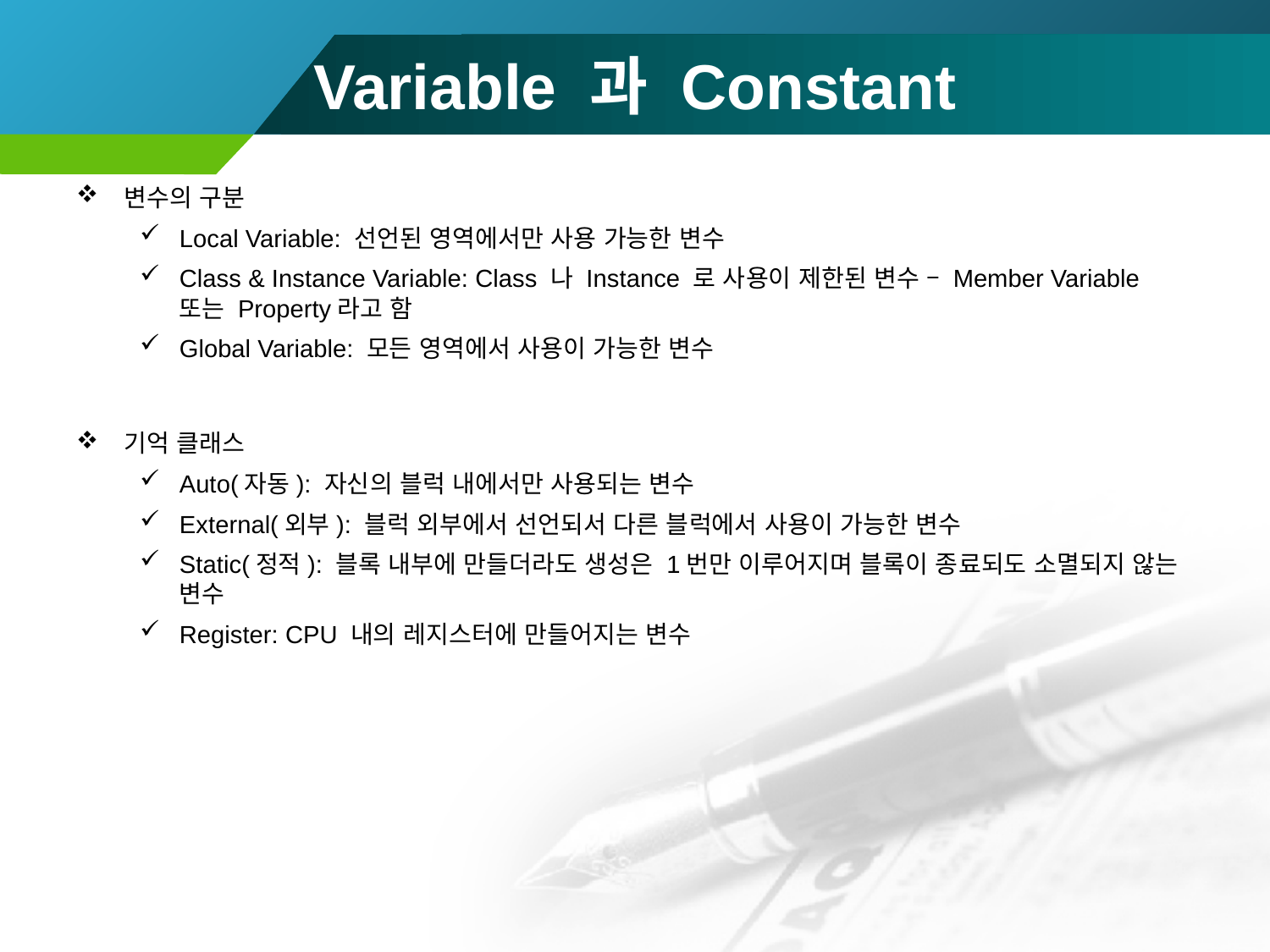

# Variable 과 Constant
변수의 구분
Local Variable: 선언된 영역에서만 사용 가능한 변수
Class & Instance Variable: Class 나 Instance 로 사용이 제한된 변수 – Member Variable 또는 Property라고 함
Global Variable: 모든 영역에서 사용이 가능한 변수

기억 클래스
Auto(자동): 자신의 블럭 내에서만 사용되는 변수
External(외부): 블럭 외부에서 선언되서 다른 블럭에서 사용이 가능한 변수
Static(정적): 블록 내부에 만들더라도 생성은 1번만 이루어지며 블록이 종료되도 소멸되지 않는 변수
Register: CPU 내의 레지스터에 만들어지는 변수